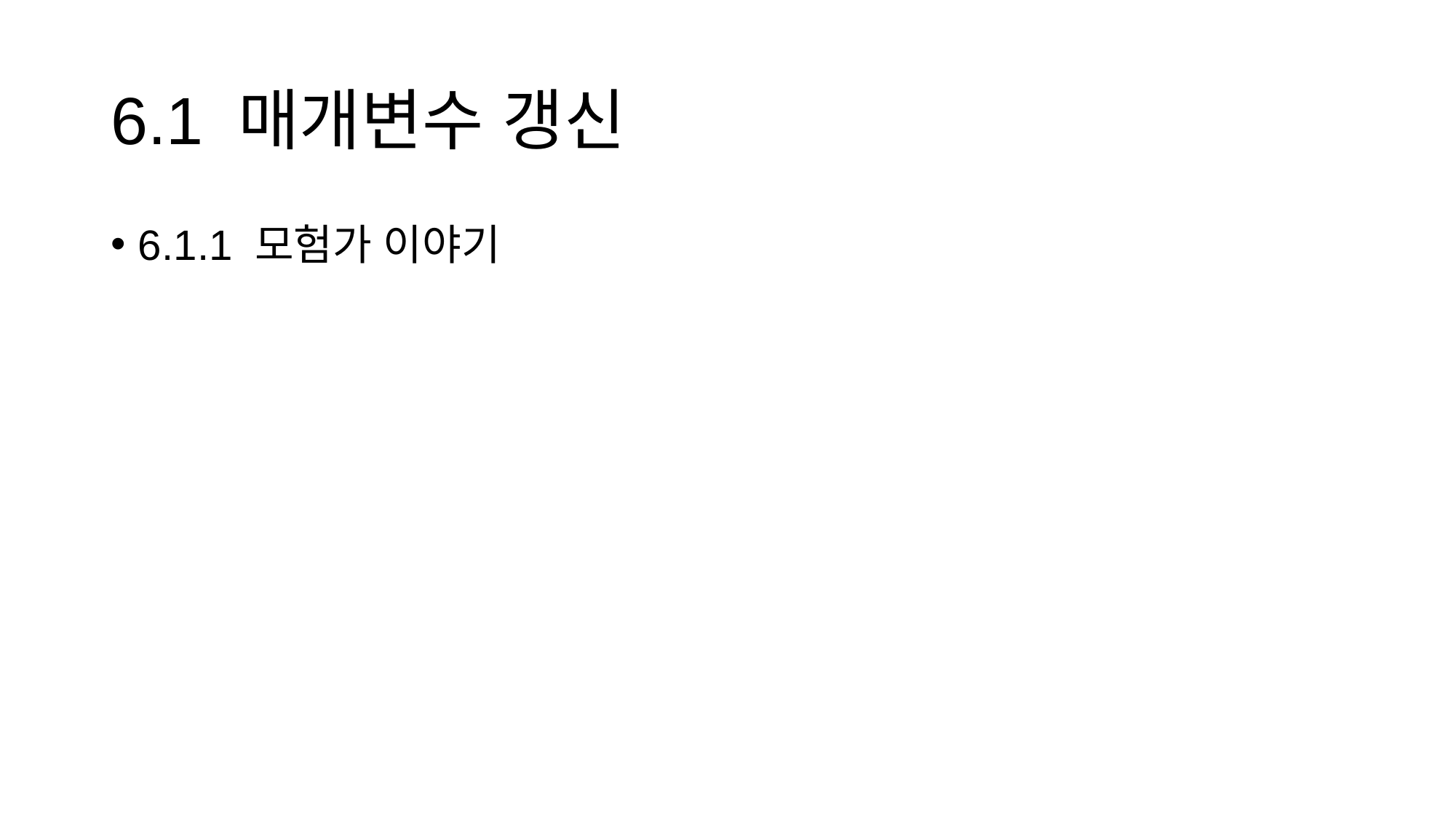

# 6.1 매개변수 갱신
6.1.1 모험가 이야기